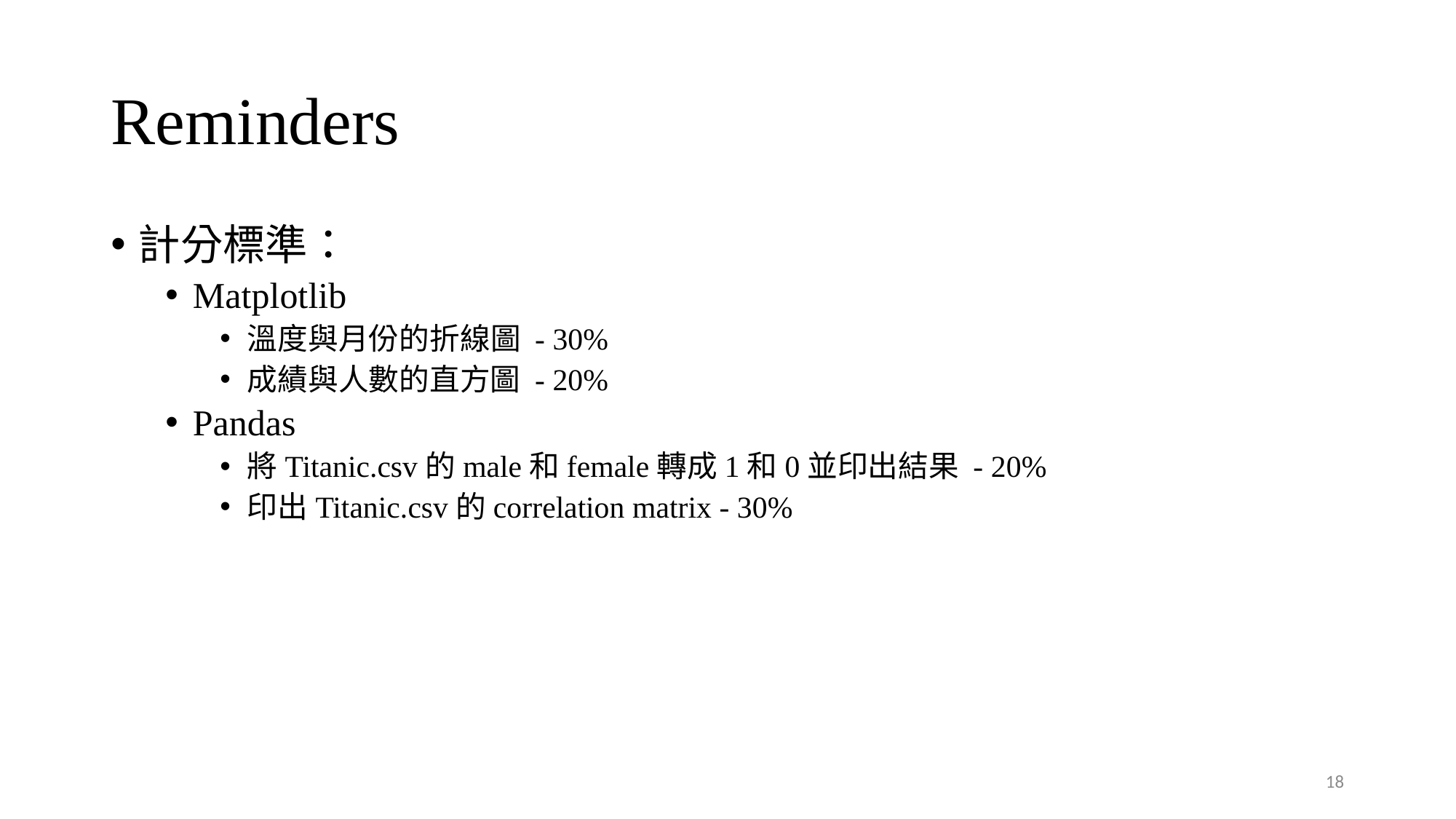

# Reminders
計分標準：
Matplotlib
溫度與月份的折線圖 - 30%
成績與人數的直方圖 - 20%
Pandas
將Titanic.csv的male和female轉成1和0並印出結果 - 20%
印出Titanic.csv的correlation matrix - 30%

18